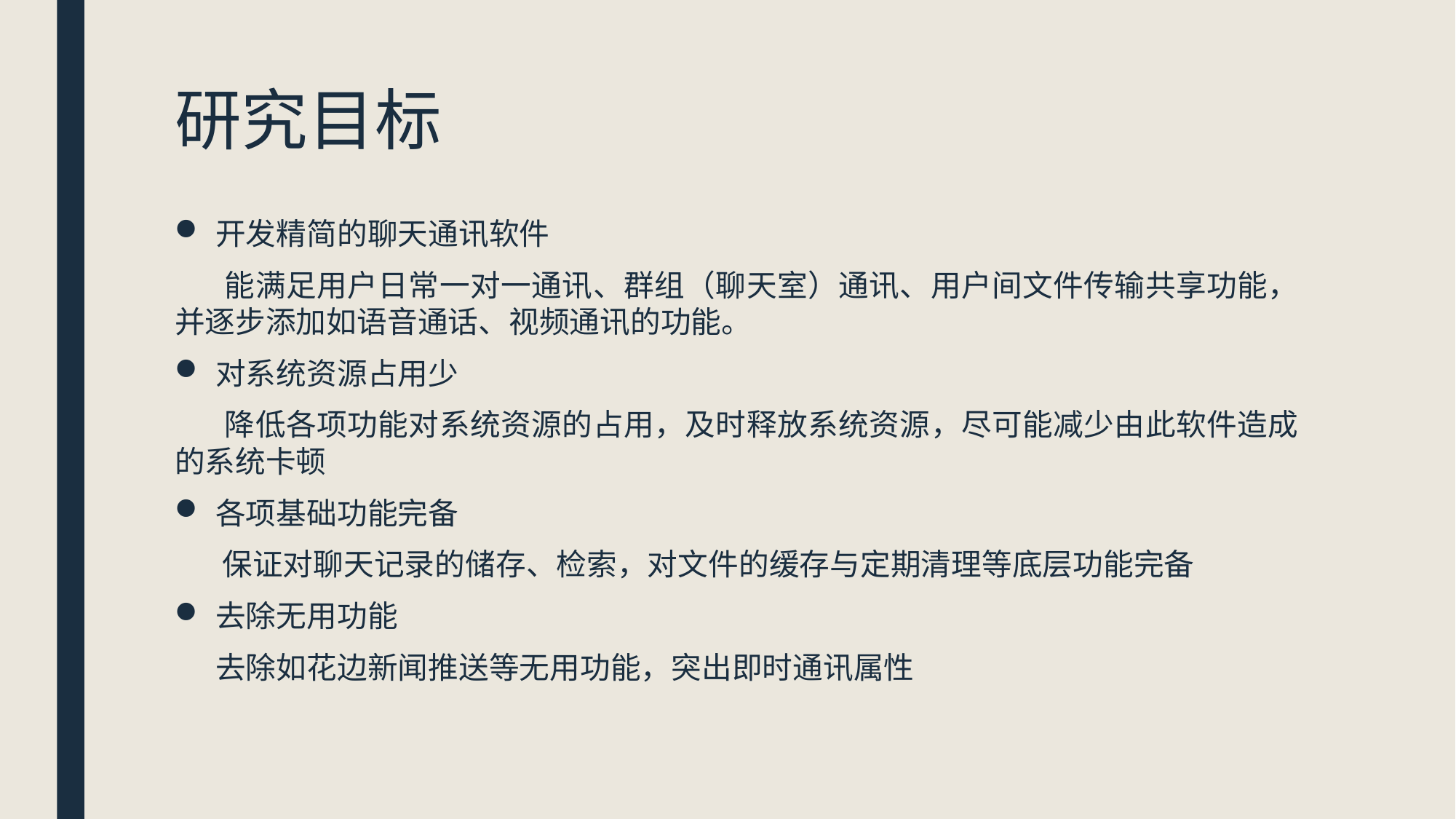

# 研究目标
开发精简的聊天通讯软件
      能满足用户日常一对一通讯、群组（聊天室）通讯、用户间文件传输共享功能，并逐步添加如语音通话、视频通讯的功能。
对系统资源占用少
      降低各项功能对系统资源的占用，及时释放系统资源，尽可能减少由此软件造成的系统卡顿
各项基础功能完备
      保证对聊天记录的储存、检索，对文件的缓存与定期清理等底层功能完备
去除无用功能
     去除如花边新闻推送等无用功能，突出即时通讯属性